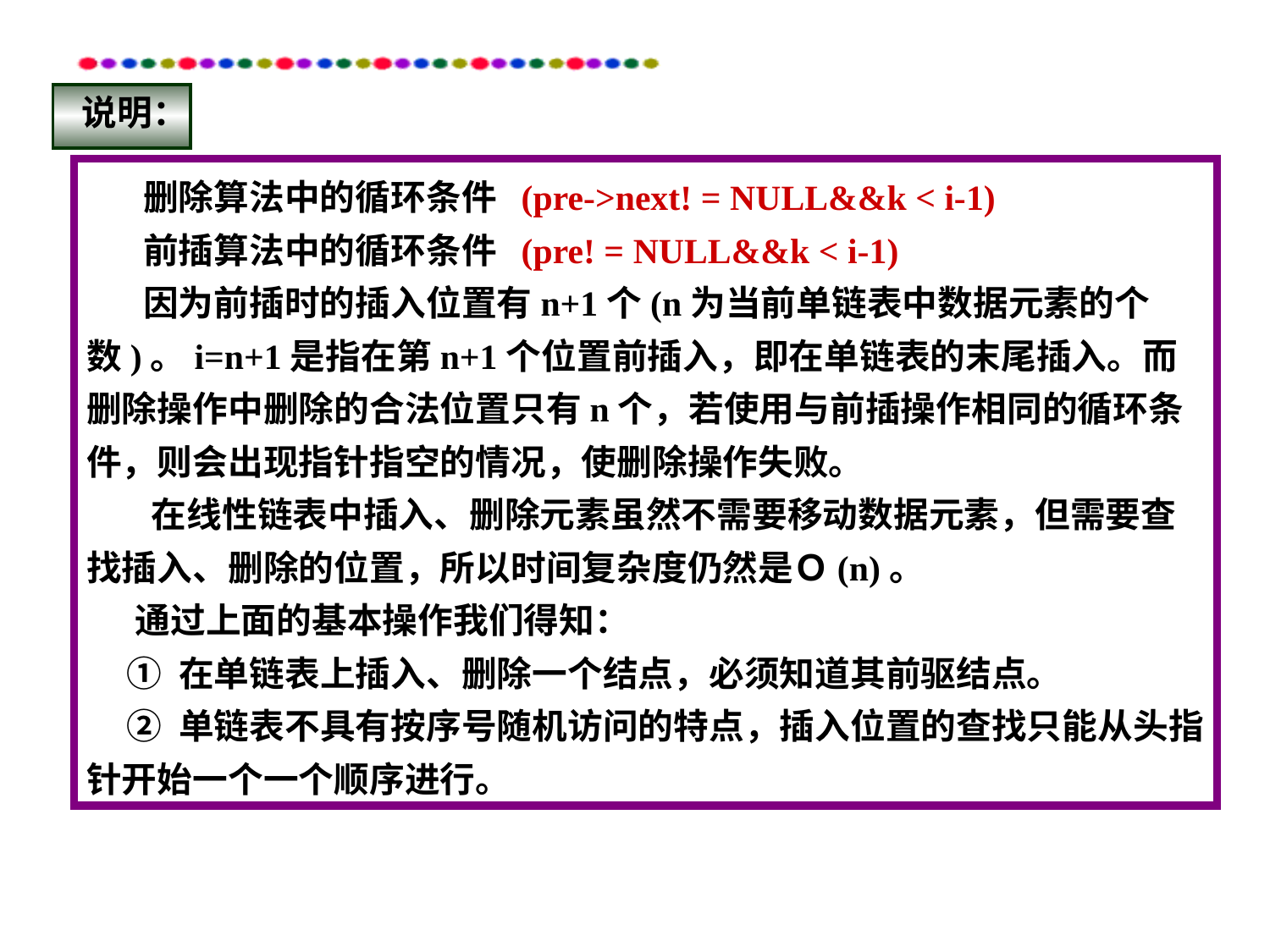

说明：
      删除算法中的循环条件  (pre->next! = NULL&&k < i-1)
      前插算法中的循环条件  (pre! = NULL&&k < i-1)
      因为前插时的插入位置有n+1个(n为当前单链表中数据元素的个数)。i=n+1是指在第n+1个位置前插入，即在单链表的末尾插入。而删除操作中删除的合法位置只有n个，若使用与前插操作相同的循环条件，则会出现指针指空的情况，使删除操作失败。
       在线性链表中插入、删除元素虽然不需要移动数据元素，但需要查找插入、删除的位置，所以时间复杂度仍然是Ｏ(n)。
     通过上面的基本操作我们得知：
     ① 在单链表上插入、删除一个结点，必须知道其前驱结点。
     ② 单链表不具有按序号随机访问的特点，插入位置的查找只能从头指针开始一个一个顺序进行。